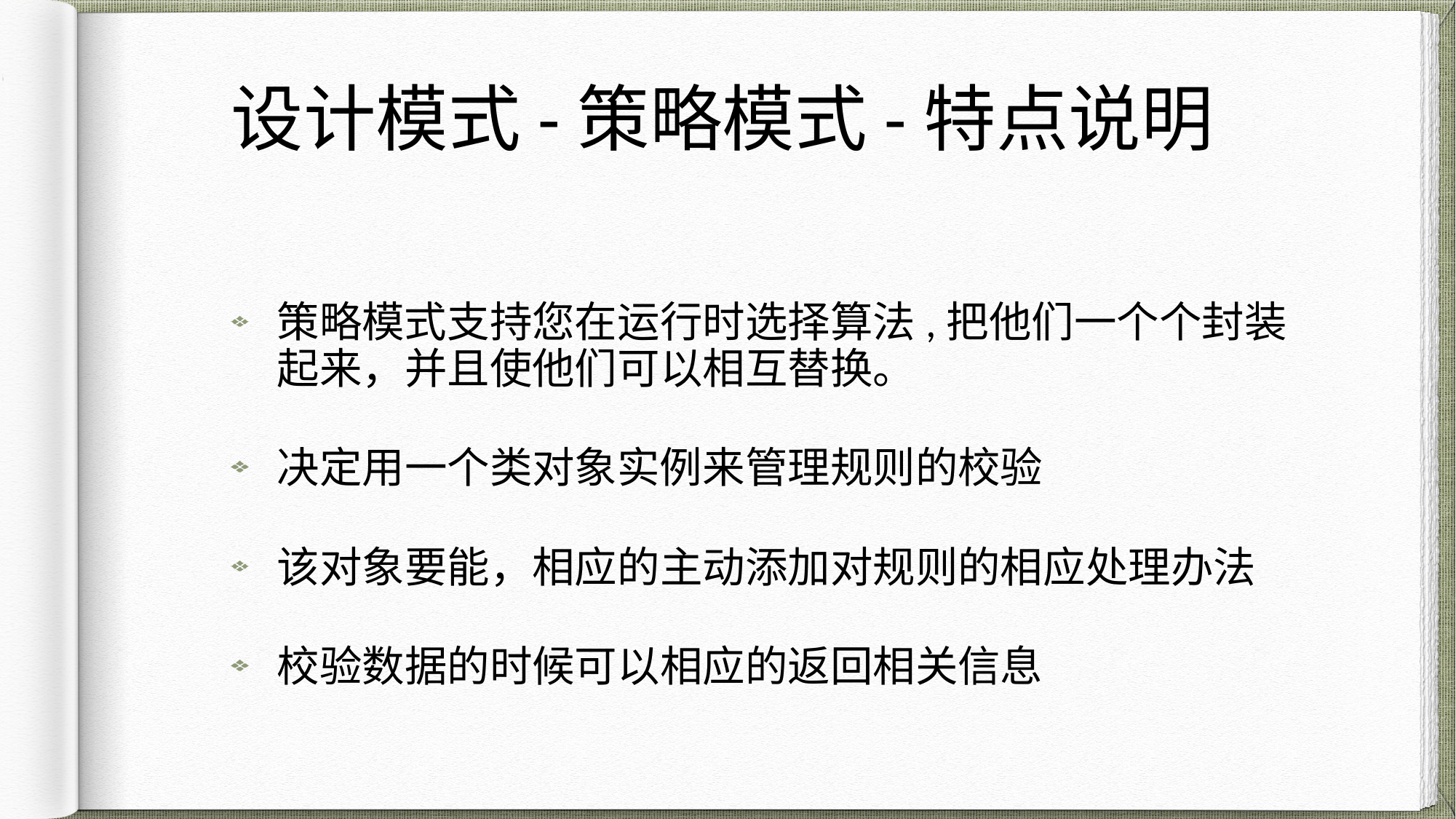

# 设计模式-策略模式-特点说明

策略模式支持您在运行时选择算法,把他们一个个封装起来，并且使他们可以相互替换。
决定用一个类对象实例来管理规则的校验
该对象要能，相应的主动添加对规则的相应处理办法
校验数据的时候可以相应的返回相关信息